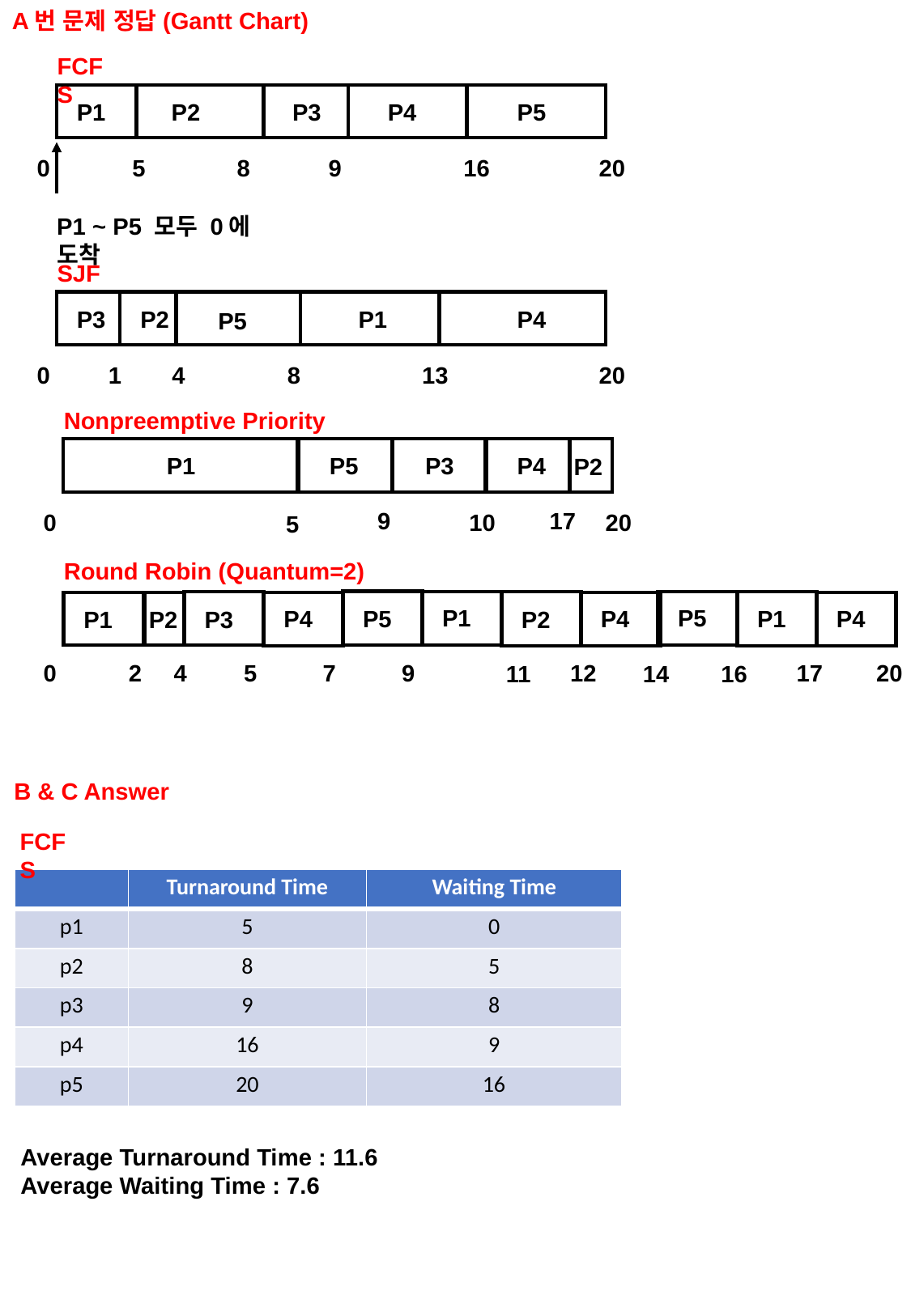

A번 문제 정답(Gantt Chart)
FCFS

P2
P5
P3
P4
P1
8
9
16
20
0
5
P1 ~ P5 모두 0에 도착
SJF

P1
P4
P2
P3
P5
1
8
13
20
0
4
Nonpreemptive Priority

P1
P5
P3
P4
P2
17
9
10
20
0
5
Round Robin (Quantum=2)

P5
P1
P4
P5
P4
P4
P1
P2
P3
P1
P2
7
9
17
20
2
5
0
4
12
14
16
11
B & C Answer
FCFS
|  | Turnaround Time | Waiting Time |
| --- | --- | --- |
| p1 | 5 | 0 |
| p2 | 8 | 5 |
| p3 | 9 | 8 |
| p4 | 16 | 9 |
| p5 | 20 | 16 |
Average Turnaround Time : 11.6
Average Waiting Time : 7.6